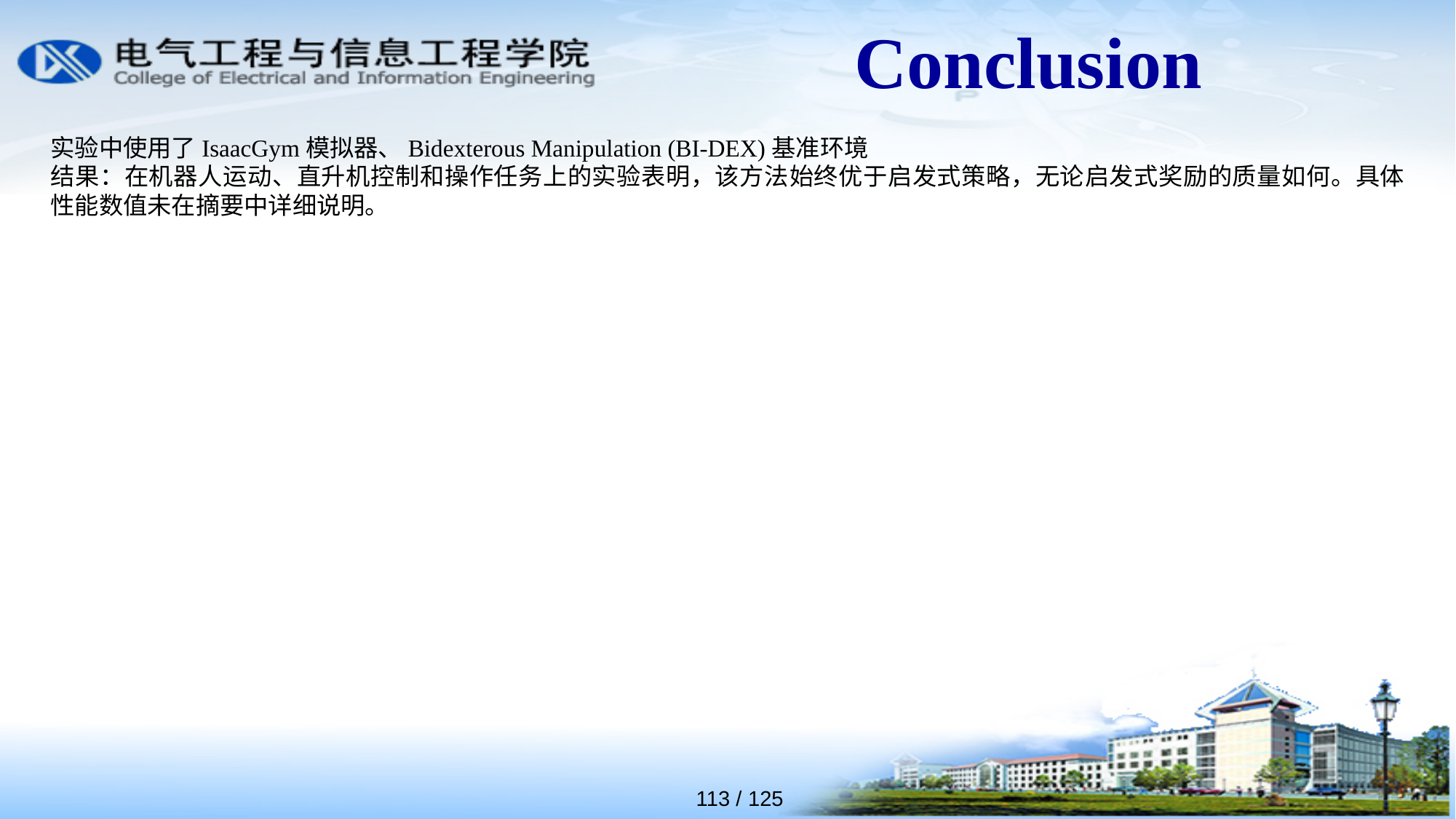

Conclusion
实验中使用了IsaacGym模拟器、Bidexterous Manipulation (BI-DEX)基准环境
结果：在机器人运动、直升机控制和操作任务上的实验表明，该方法始终优于启发式策略，无论启发式奖励的质量如何。具体性能数值未在摘要中详细说明。
113 / 125